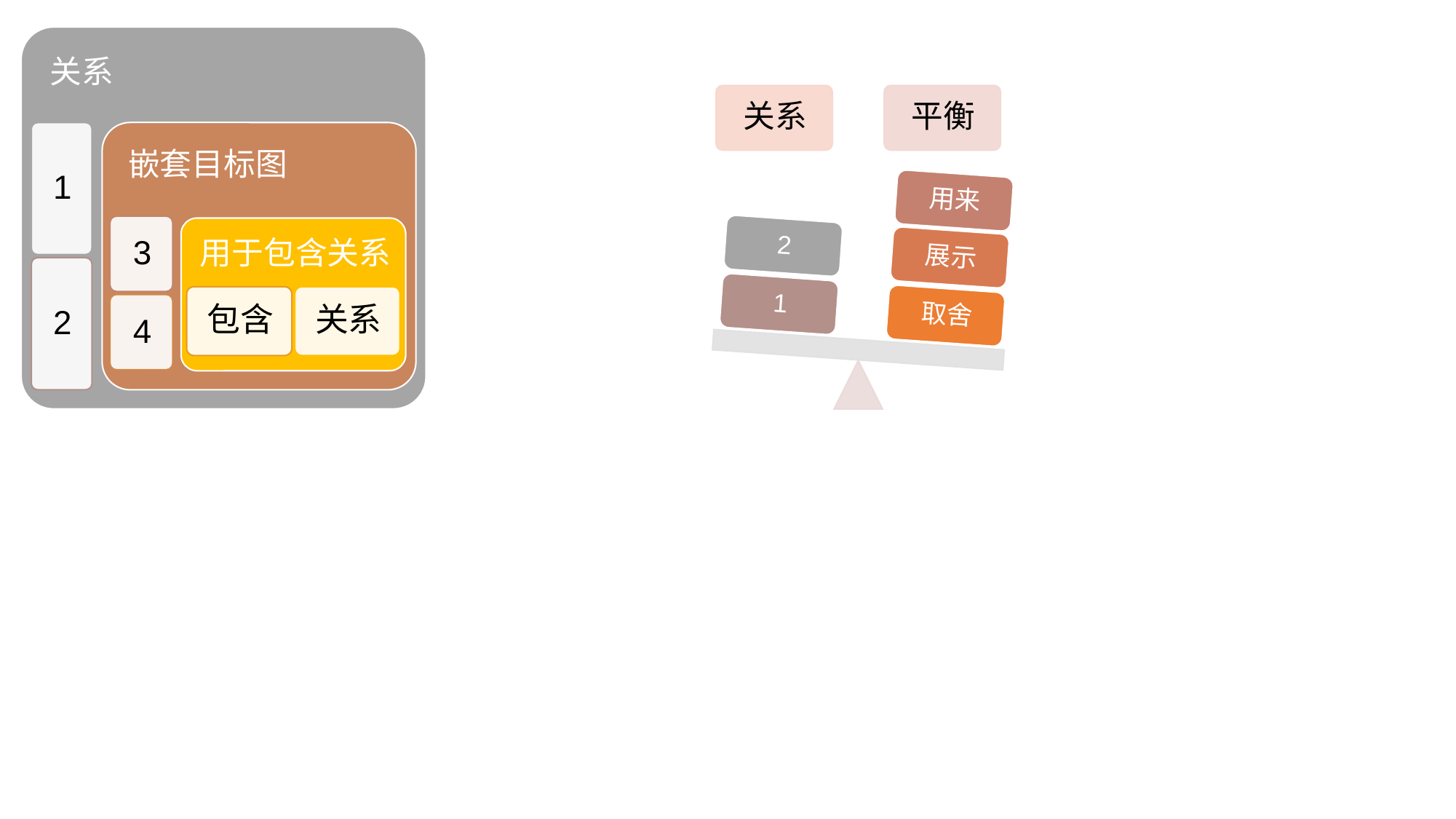

关系
1
2
嵌套目标图
3
4
用于包含关系
包含
关系
关系
平衡
取舍
展示
用来
1
2